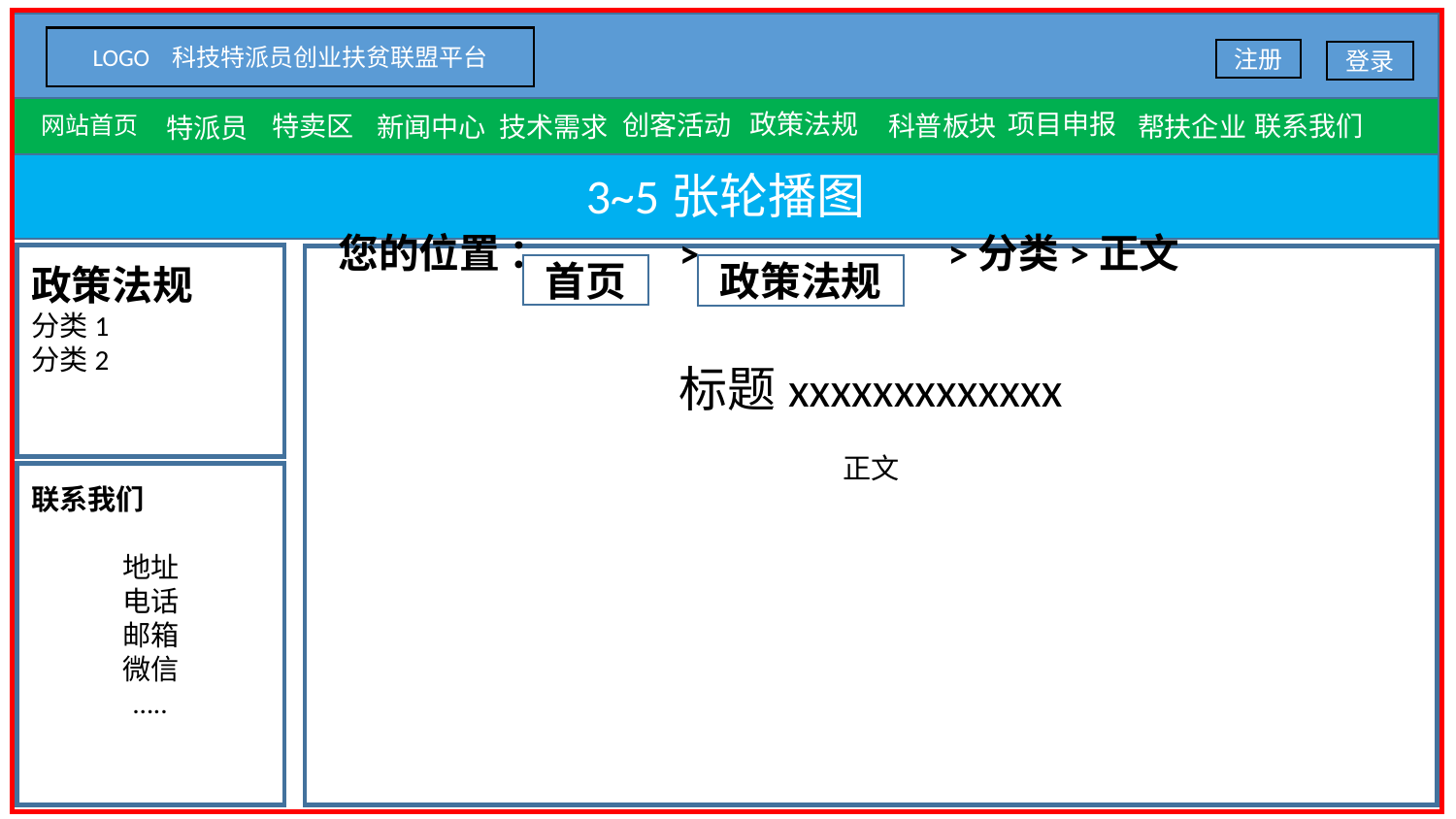

LOGO   科技特派员创业扶贫联盟平台
注册
登录

政策法规
项目申报
创客活动
联系我们
网站首页
科普板块
特卖区
技术需求
新闻中心
帮扶企业
特派员
3~5张轮播图
政策法规
分类1
分类2

 您的位置 ：             >                           >分类>正文

标题xxxxxxxxxxxxx

正文

首页
政策法规
联系我们

地址
电话
邮箱
微信
…..